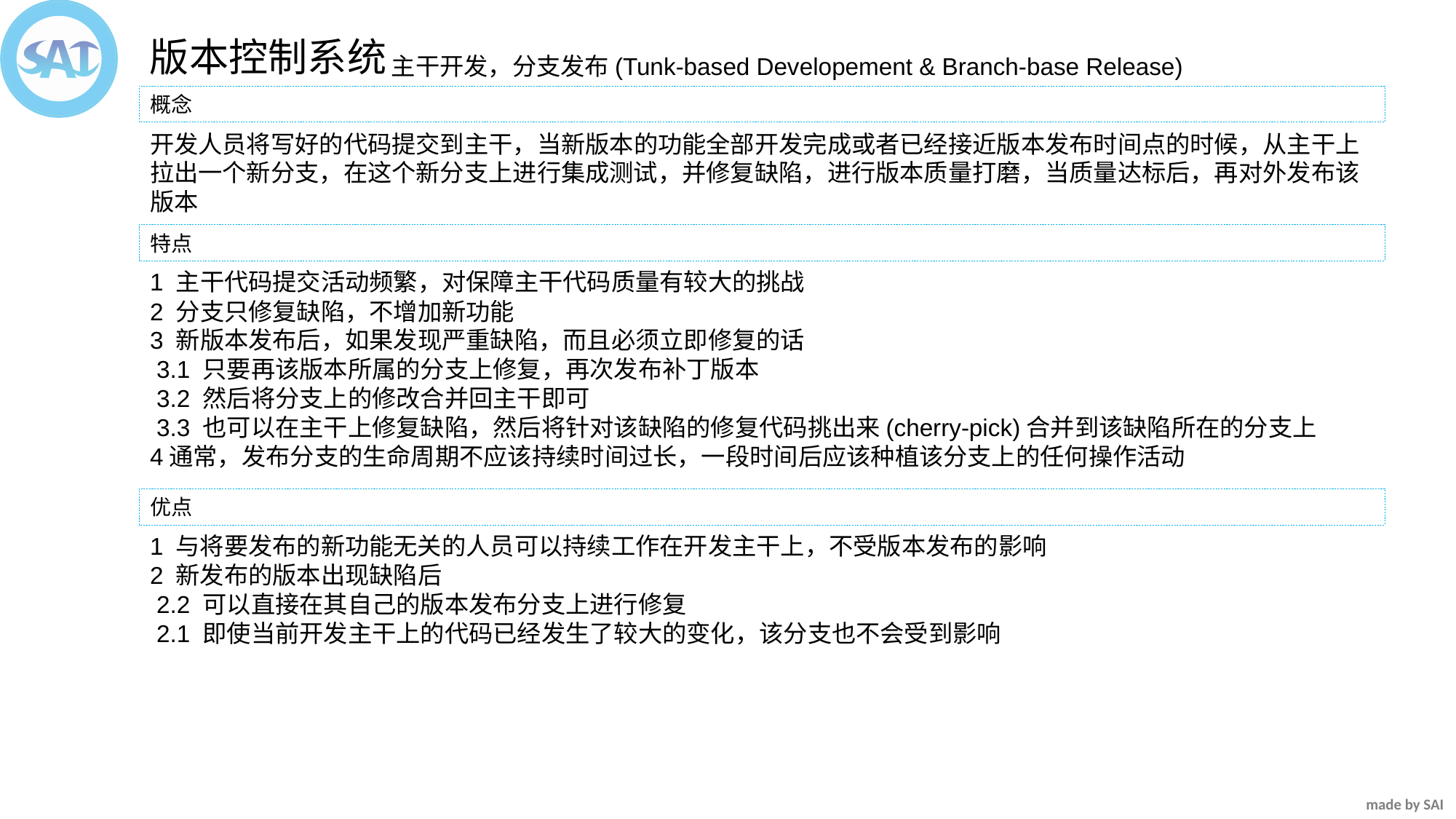

版本控制系统
主干开发，分支发布(Tunk-based Developement & Branch-base Release)
概念
开发人员将写好的代码提交到主干，当新版本的功能全部开发完成或者已经接近版本发布时间点的时候，从主干上拉出一个新分支，在这个新分支上进行集成测试，并修复缺陷，进行版本质量打磨，当质量达标后，再对外发布该版本
特点
1 主干代码提交活动频繁，对保障主干代码质量有较大的挑战
2 分支只修复缺陷，不增加新功能
3 新版本发布后，如果发现严重缺陷，而且必须立即修复的话
 3.1 只要再该版本所属的分支上修复，再次发布补丁版本
 3.2 然后将分支上的修改合并回主干即可
 3.3 也可以在主干上修复缺陷，然后将针对该缺陷的修复代码挑出来(cherry-pick)合并到该缺陷所在的分支上
4通常，发布分支的生命周期不应该持续时间过长，一段时间后应该种植该分支上的任何操作活动
优点
1 与将要发布的新功能无关的人员可以持续工作在开发主干上，不受版本发布的影响
2 新发布的版本出现缺陷后
 2.2 可以直接在其自己的版本发布分支上进行修复
 2.1 即使当前开发主干上的代码已经发生了较大的变化，该分支也不会受到影响